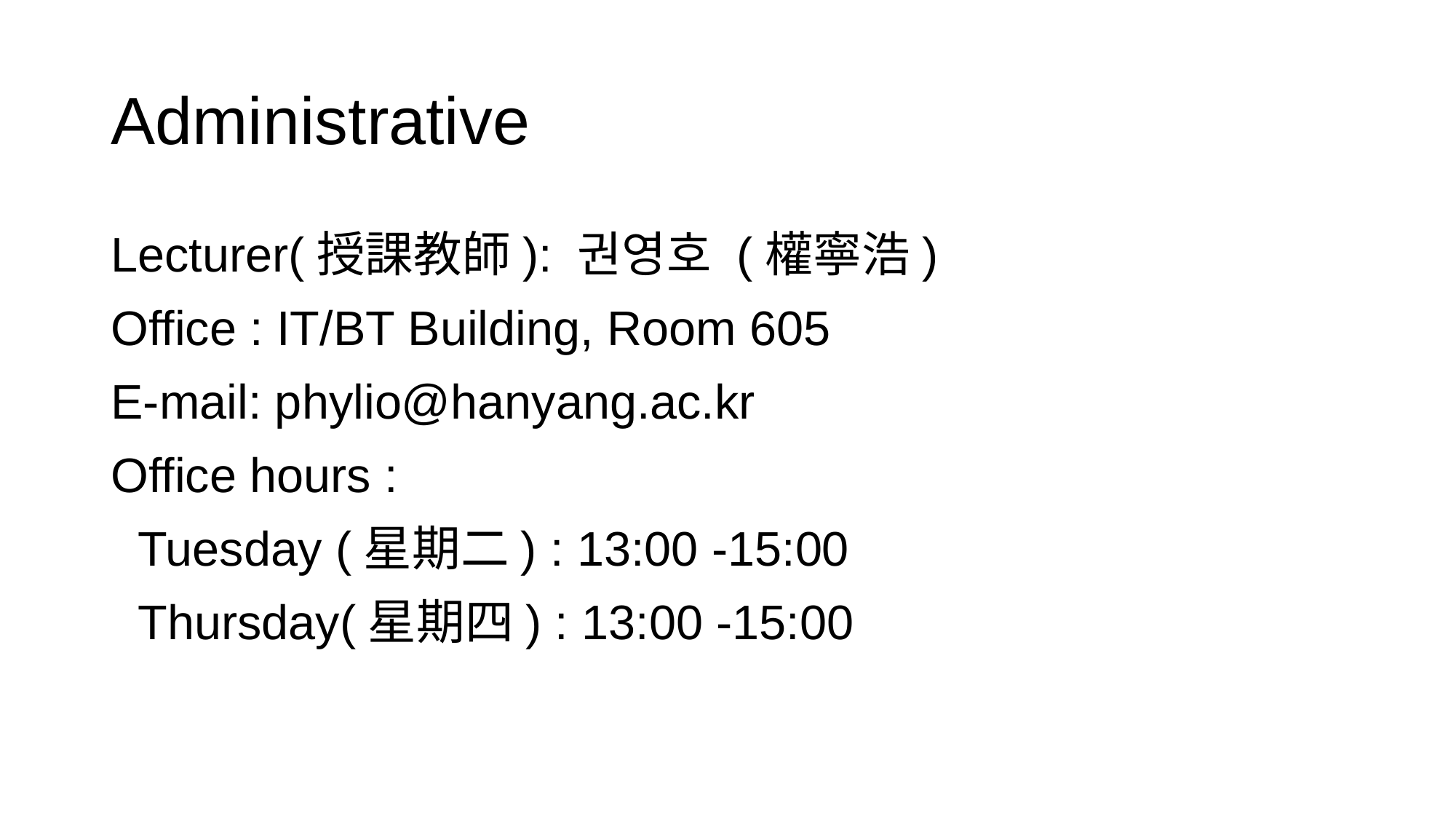

# Administrative
Lecturer(授課教師): 권영호 (權寧浩)
Office : IT/BT Building, Room 605
E-mail: phylio@hanyang.ac.kr
Office hours :
  Tuesday (星期二) : 13:00 -15:00
  Thursday(星期四) : 13:00 -15:00